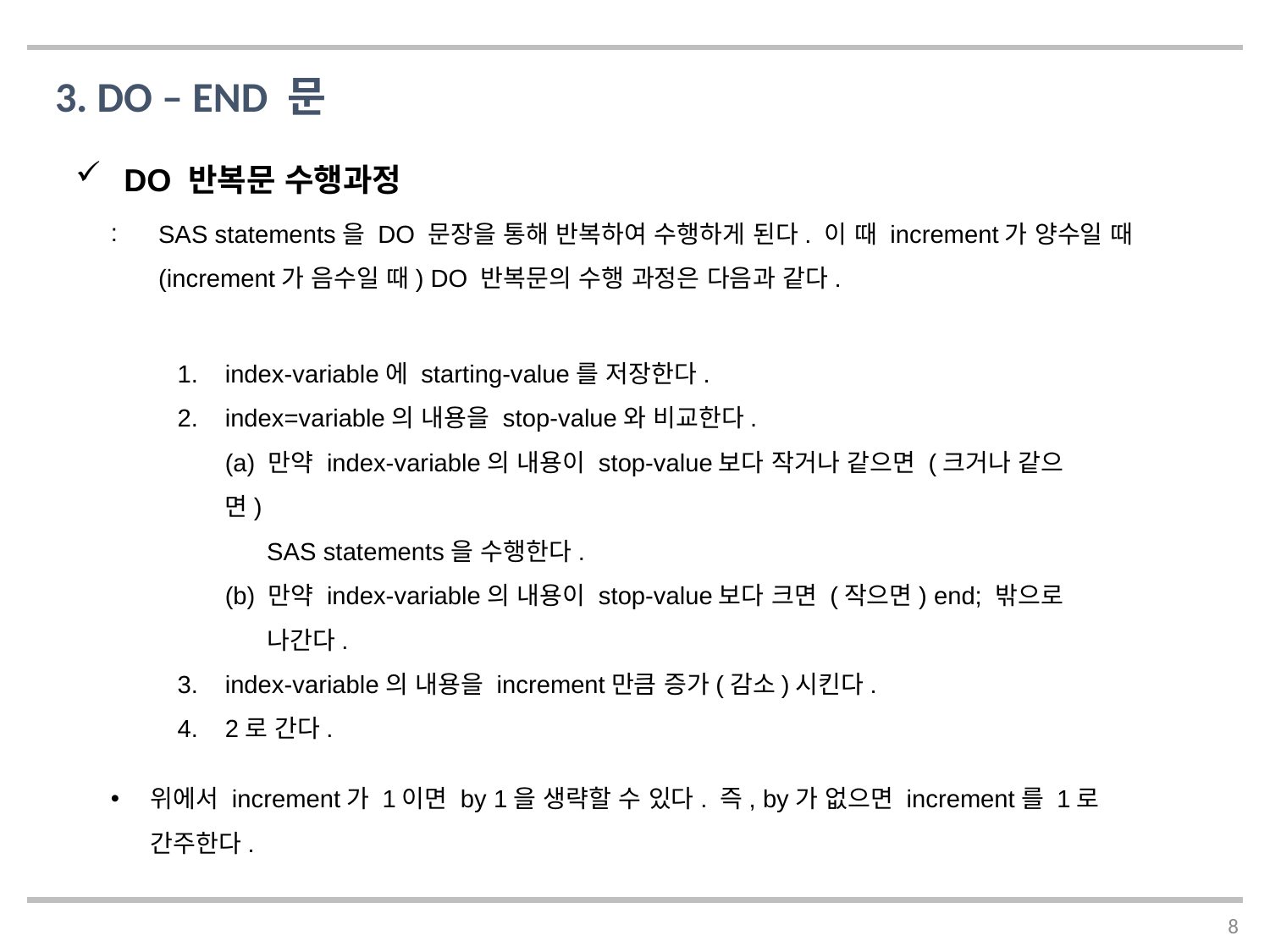

3. DO – END 문
 DO 반복문 수행과정
SAS statements을 DO 문장을 통해 반복하여 수행하게 된다. 이 때 increment가 양수일 때(increment가 음수일 때) DO 반복문의 수행 과정은 다음과 같다.
index-variable에 starting-value를 저장한다.
index=variable의 내용을 stop-value와 비교한다.
(a) 만약 index-variable의 내용이 stop-value보다 작거나 같으면 (크거나 같으면)
      SAS statements을 수행한다.
(b) 만약 index-variable의 내용이 stop-value보다 크면 (작으면) end; 밖으로
      나간다.
index-variable의 내용을 increment만큼 증가(감소)시킨다.
2로 간다.
위에서 increment가 1이면 by 1을 생략할 수 있다. 즉, by가 없으면 increment를 1로 간주한다.